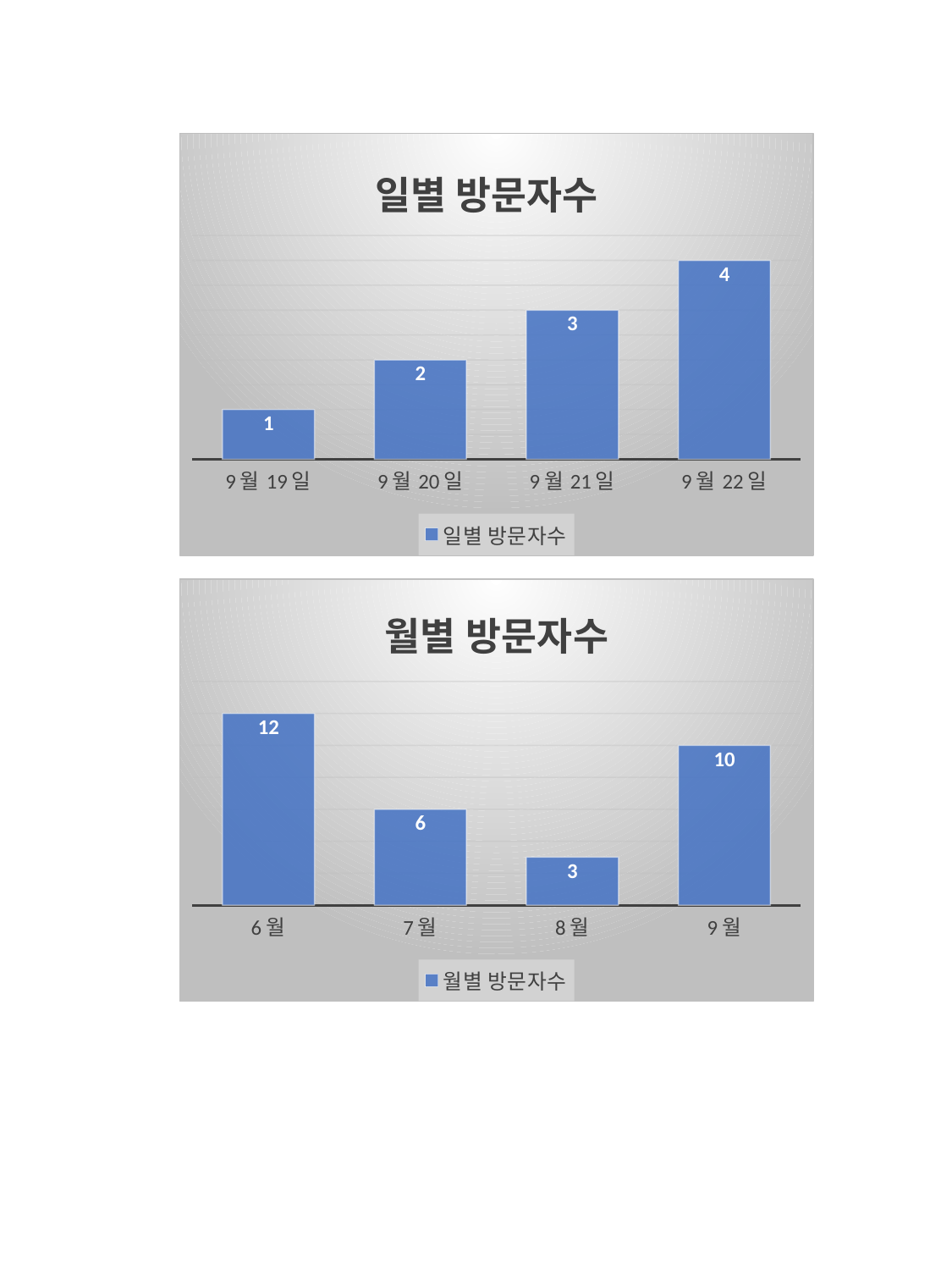

### Chart:

| Category | 일별 방문자수 |
|---|---|
| 9월19일 | 1.0 |
| 9월20일 | 2.0 |
| 9월21일 | 3.0 |
| 9월22일 | 4.0 |

### Chart: 월별 방문자수

| Category | 월별 방문자수 |
|---|---|
| 6월 | 12.0 |
| 7월 | 6.0 |
| 8월 | 3.0 |
| 9월 | 10.0 |